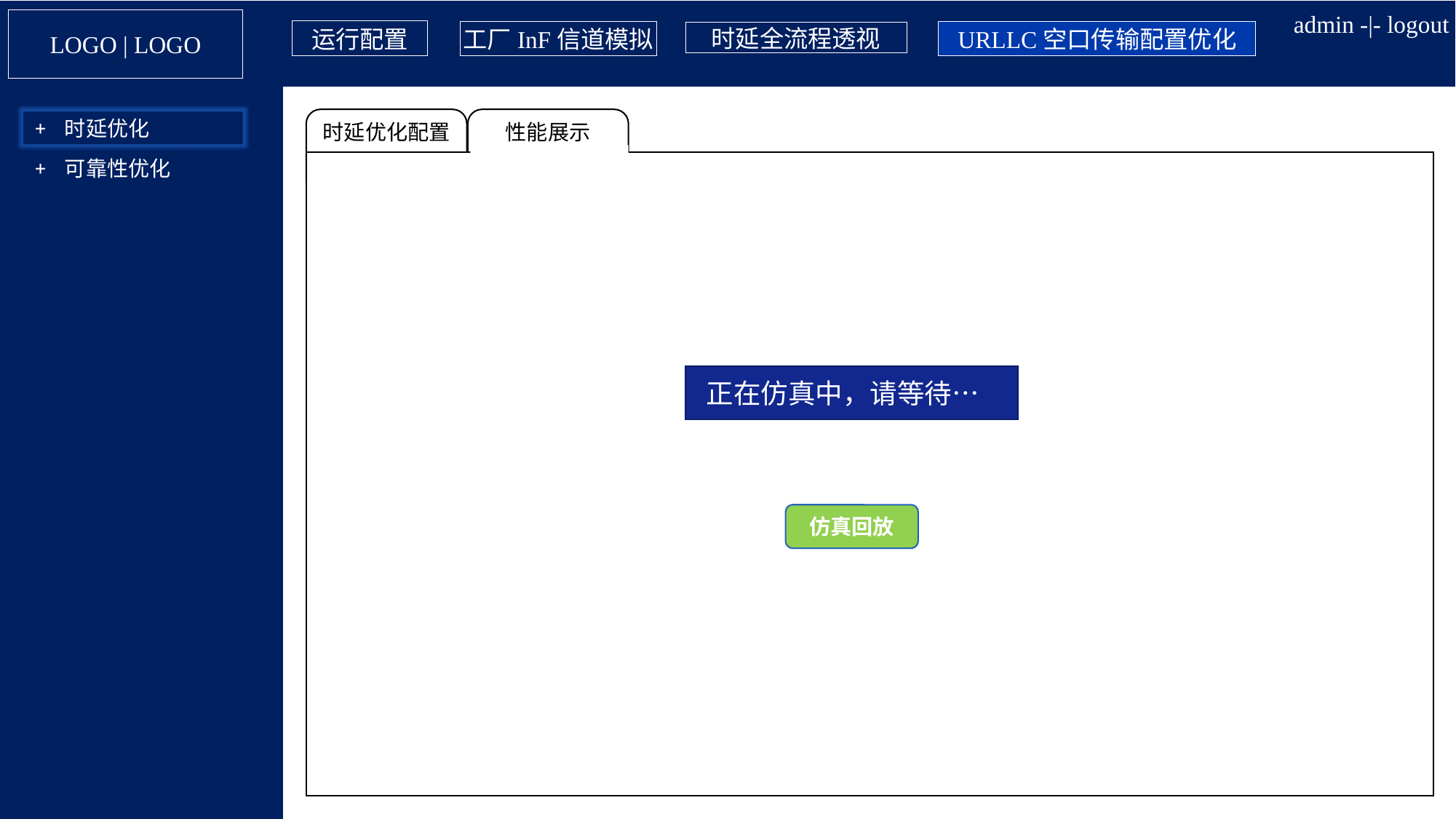

admin -|- logout
LOGO | LOGO
运行配置
工厂InF信道模拟
URLLC空口传输配置优化
时延全流程透视

时延优化配置
性能展示
+ 时延优化

+ 可靠性优化

设置InF信道模型参数
导入信道模型
导入信道模型名称

正在仿真中，请等待…
信道模型导入
未选择文件
仿真回放
确定
刷新